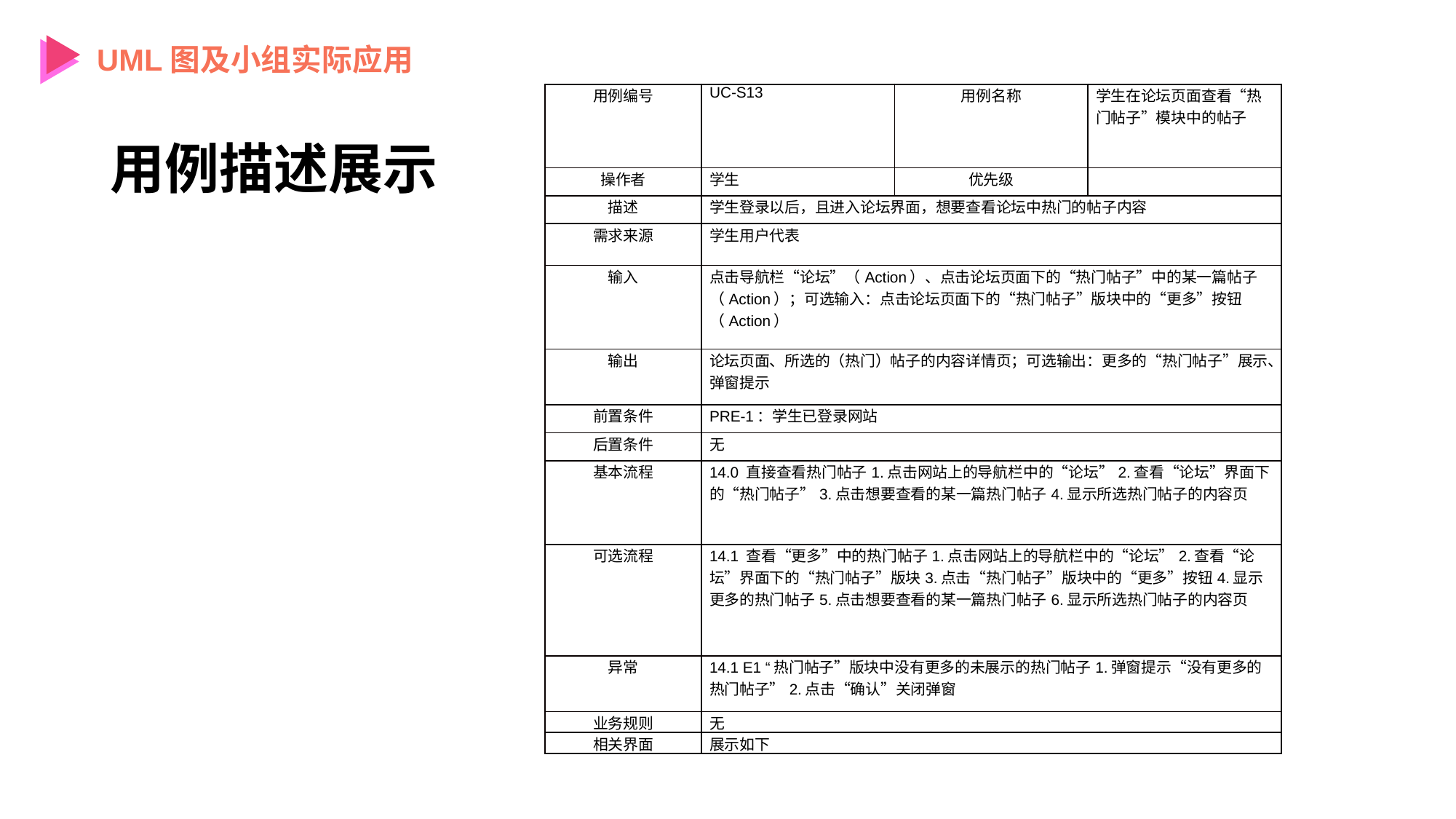

UML图及小组实际应用

| 用例编号 | UC-S13 | 用例名称 | 学生在论坛页面查看“热门帖子”模块中的帖子 |
| --- | --- | --- | --- |
| 操作者 | 学生 | 优先级 |  |
| 描述 | 学生登录以后，且进入论坛界面，想要查看论坛中热门的帖子内容 |  |  |
| 需求来源 | 学生用户代表 |  |  |
| 输入 | 点击导航栏“论坛”（Action）、点击论坛页面下的“热门帖子”中的某一篇帖子（Action）；可选输入：点击论坛页面下的“热门帖子”版块中的“更多”按钮（Action） |  |  |
| 输出 | 论坛页面、所选的（热门）帖子的内容详情页；可选输出：更多的“热门帖子”展示、弹窗提示 |  |  |
| 前置条件 | PRE-1：学生已登录网站 |  |  |
| 后置条件 | 无 |  |  |
| 基本流程 | 14.0 直接查看热门帖子1.点击网站上的导航栏中的“论坛”2.查看“论坛”界面下的“热门帖子”3.点击想要查看的某一篇热门帖子4.显示所选热门帖子的内容页 |  |  |
| 可选流程 | 14.1 查看“更多”中的热门帖子1.点击网站上的导航栏中的“论坛”2.查看“论坛”界面下的“热门帖子”版块3.点击“热门帖子”版块中的“更多”按钮4.显示更多的热门帖子5.点击想要查看的某一篇热门帖子6.显示所选热门帖子的内容页 |  |  |
| 异常 | 14.1 E1 “热门帖子”版块中没有更多的未展示的热门帖子1.弹窗提示“没有更多的热门帖子”2.点击“确认”关闭弹窗 |  |  |
| 业务规则 | 无 |  |  |
| 相关界面 | 展示如下 |  |  |
# 用例描述展示